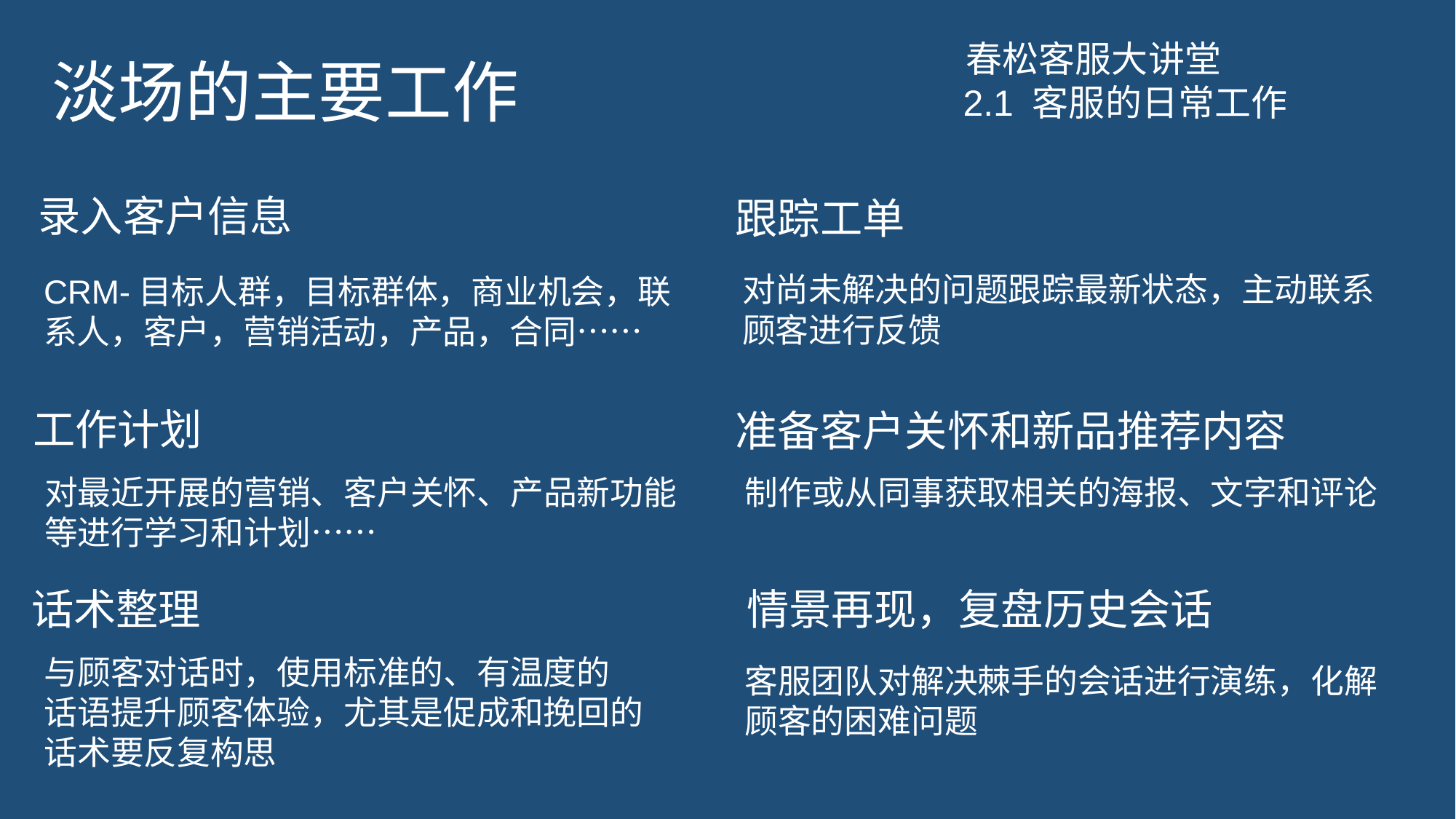

# 淡场的主要工作
春松客服大讲堂
2.1 客服的日常工作
录入客户信息
跟踪工单
对尚未解决的问题跟踪最新状态，主动联系
顾客进行反馈
CRM-目标人群，目标群体，商业机会，联系人，客户，营销活动，产品，合同……
工作计划
准备客户关怀和新品推荐内容
对最近开展的营销、客户关怀、产品新功能
等进行学习和计划……
制作或从同事获取相关的海报、文字和评论
话术整理
情景再现，复盘历史会话
与顾客对话时，使用标准的、有温度的
话语提升顾客体验，尤其是促成和挽回的
话术要反复构思
客服团队对解决棘手的会话进行演练，化解
顾客的困难问题